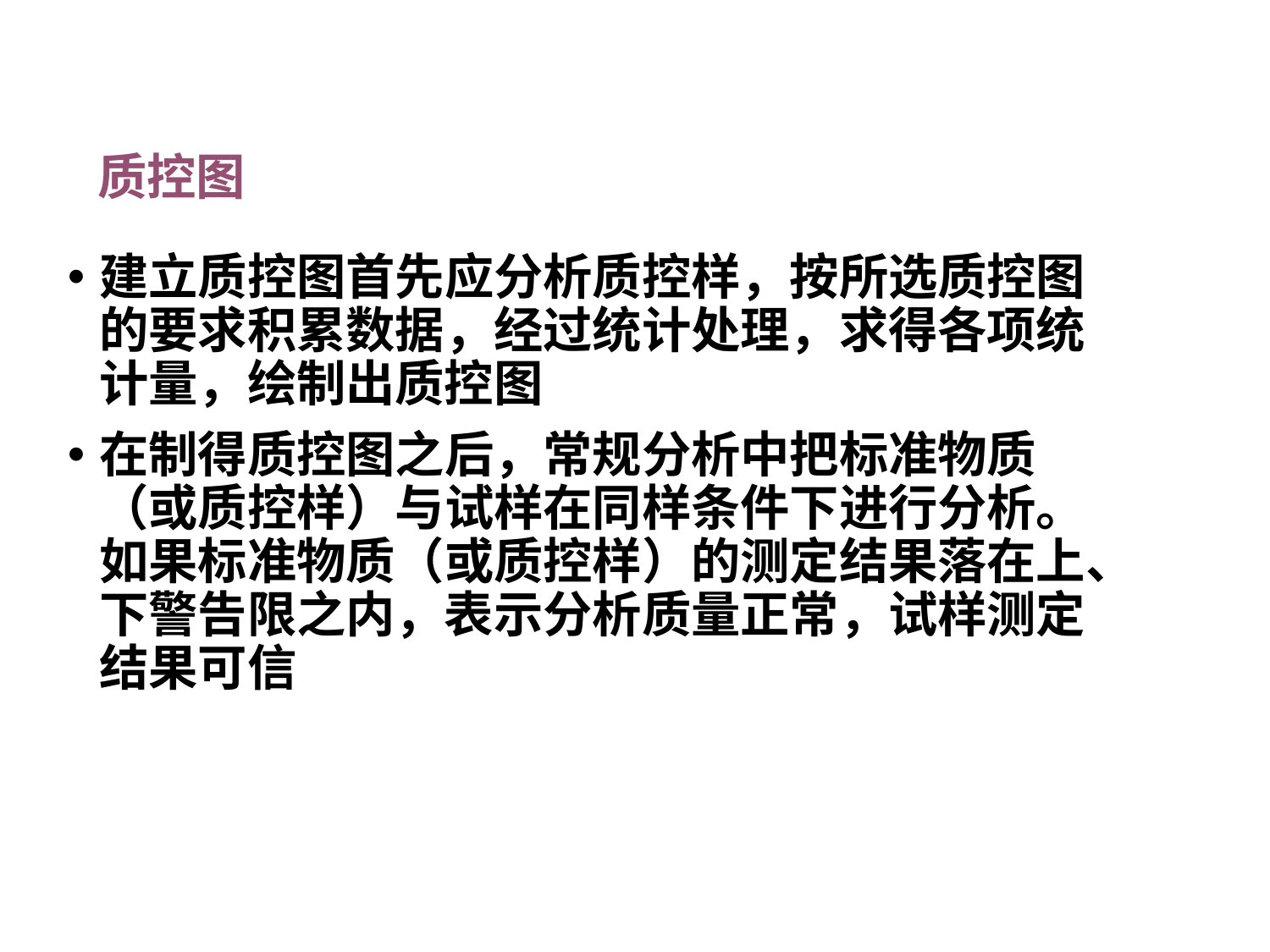

# 质控图
建立质控图首先应分析质控样，按所选质控图的要求积累数据，经过统计处理，求得各项统计量，绘制出质控图
在制得质控图之后，常规分析中把标准物质（或质控样）与试样在同样条件下进行分析。如果标准物质（或质控样）的测定结果落在上、下警告限之内，表示分析质量正常，试样测定结果可信